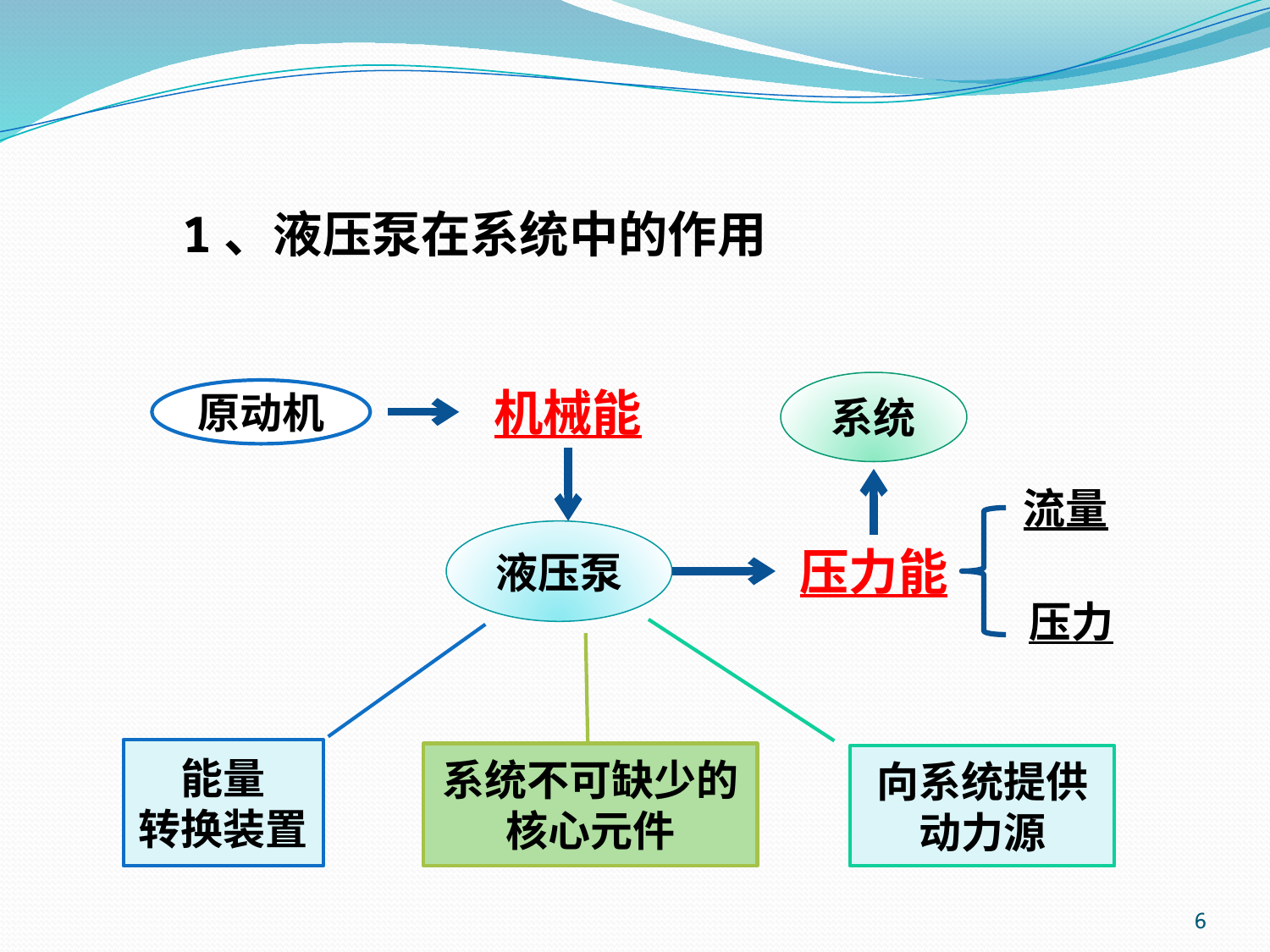

1、液压泵在系统中的作用
系统
机械能
原动机
流量

液压泵
压力能
压力
能量
转换装置
系统不可缺少的核心元件
向系统提供动力源
6